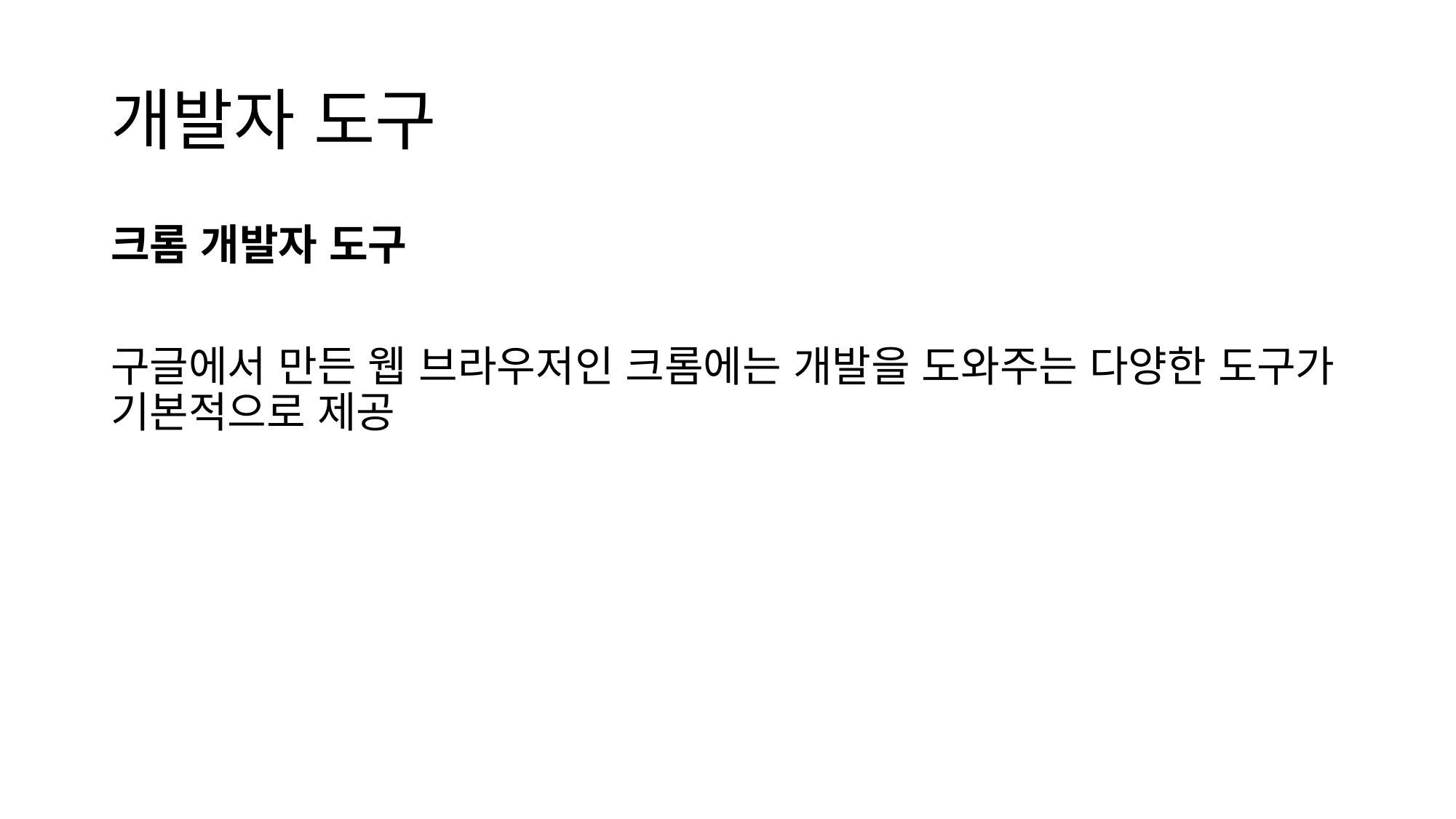

# 개발자 도구
크롬 개발자 도구

구글에서 만든 웹 브라우저인 크롬에는 개발을 도와주는 다양한 도구가 기본적으로 제공